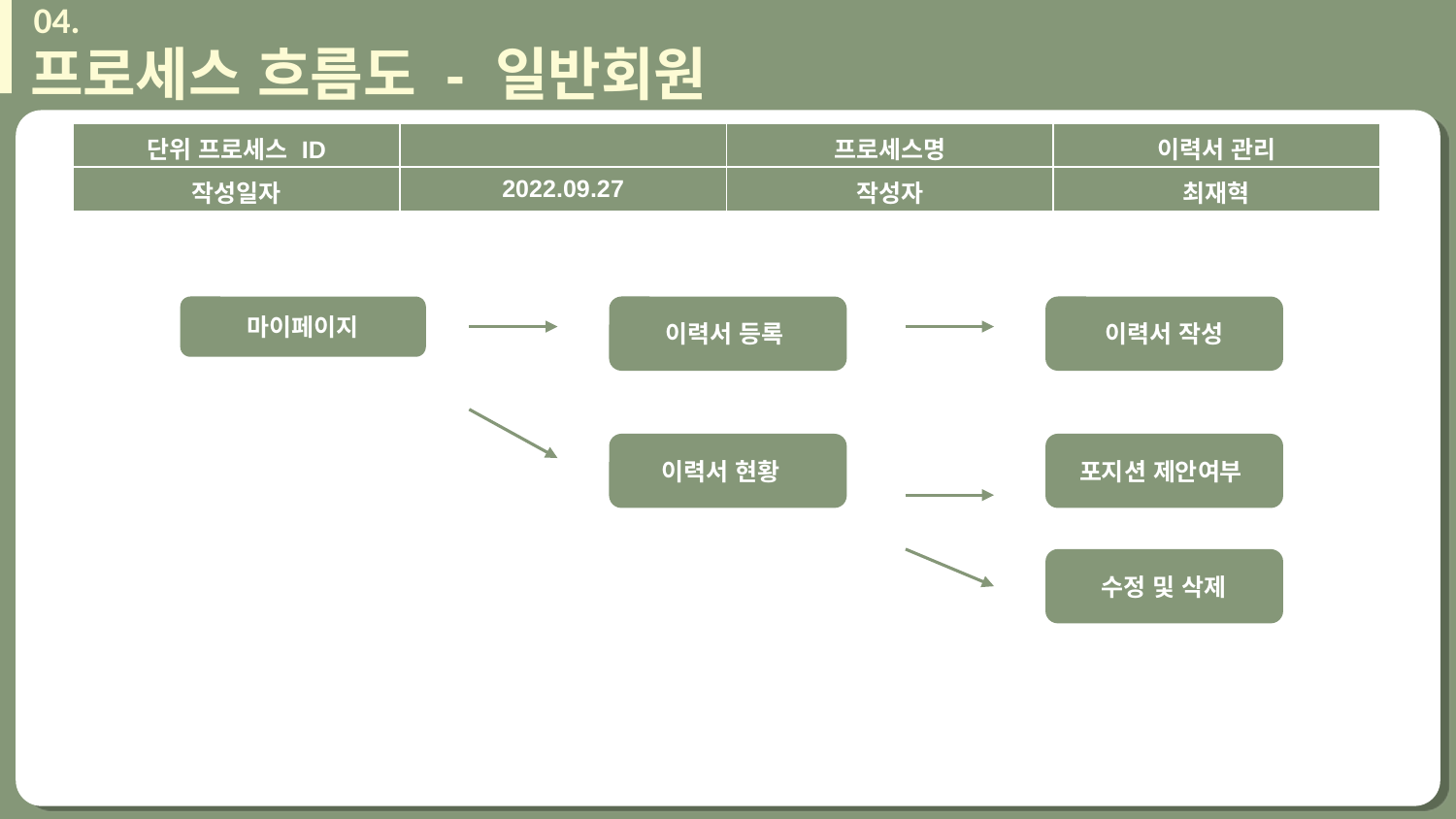

04.

프로세스 흐름도 - 일반회원
단위 프로세스 ID
| 단위 프로세스 ID |  | 프로세스명 | 이력서 관리 |
| --- | --- | --- | --- |
| 작성일자 | 2022.09.27 | 작성자 | 최재혁 |

이력서 작성
마이페이지
이력서 등록
이력서 현황
포지션 제안여부
수정 및 삭제